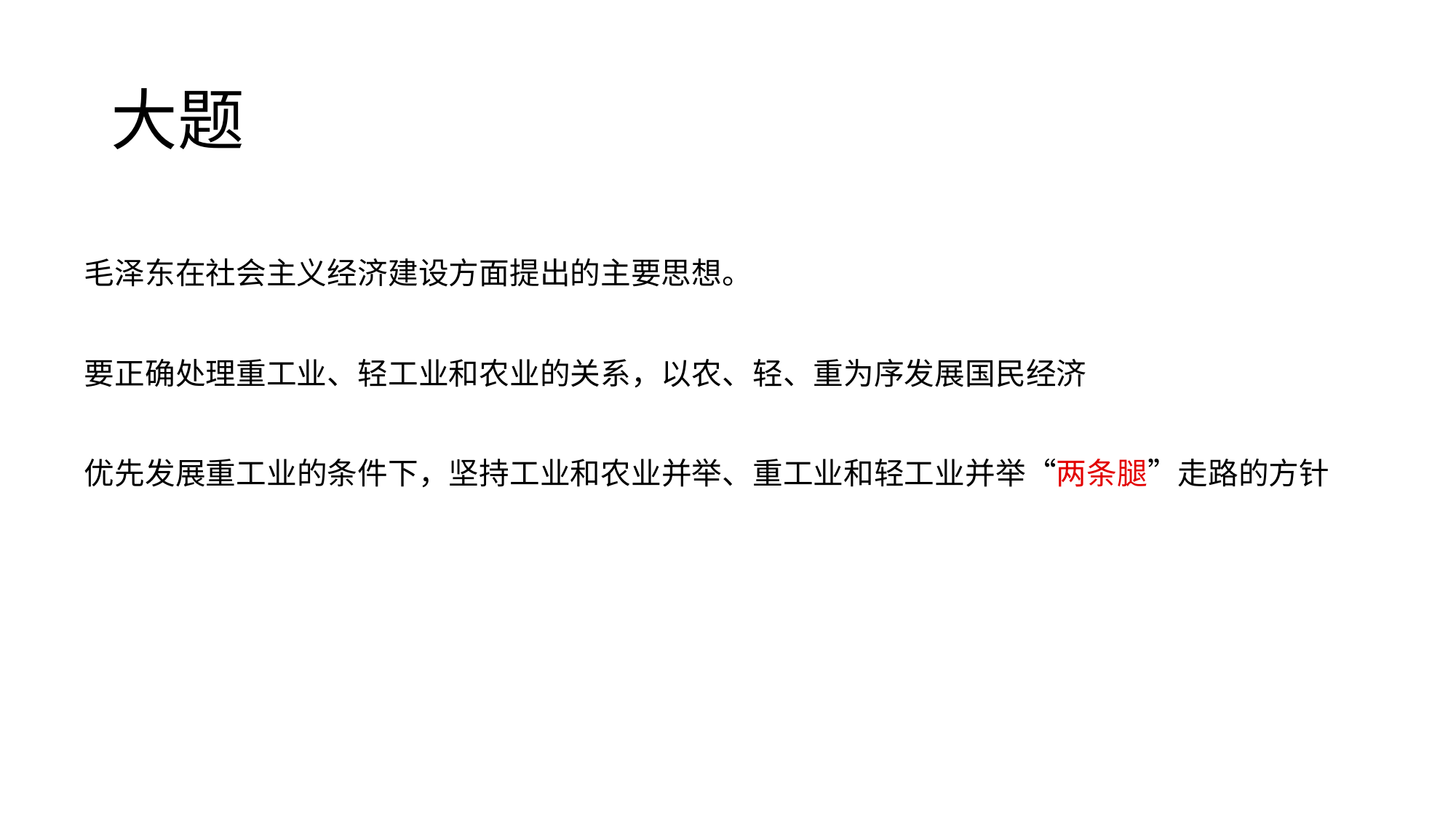

# 大题
毛泽东在社会主义经济建设方面提出的主要思想。
要正确处理重工业、轻工业和农业的关系，以农、轻、重为序发展国民经济
优先发展重工业的条件下，坚持工业和农业并举、重工业和轻工业并举“两条腿”走路的方针